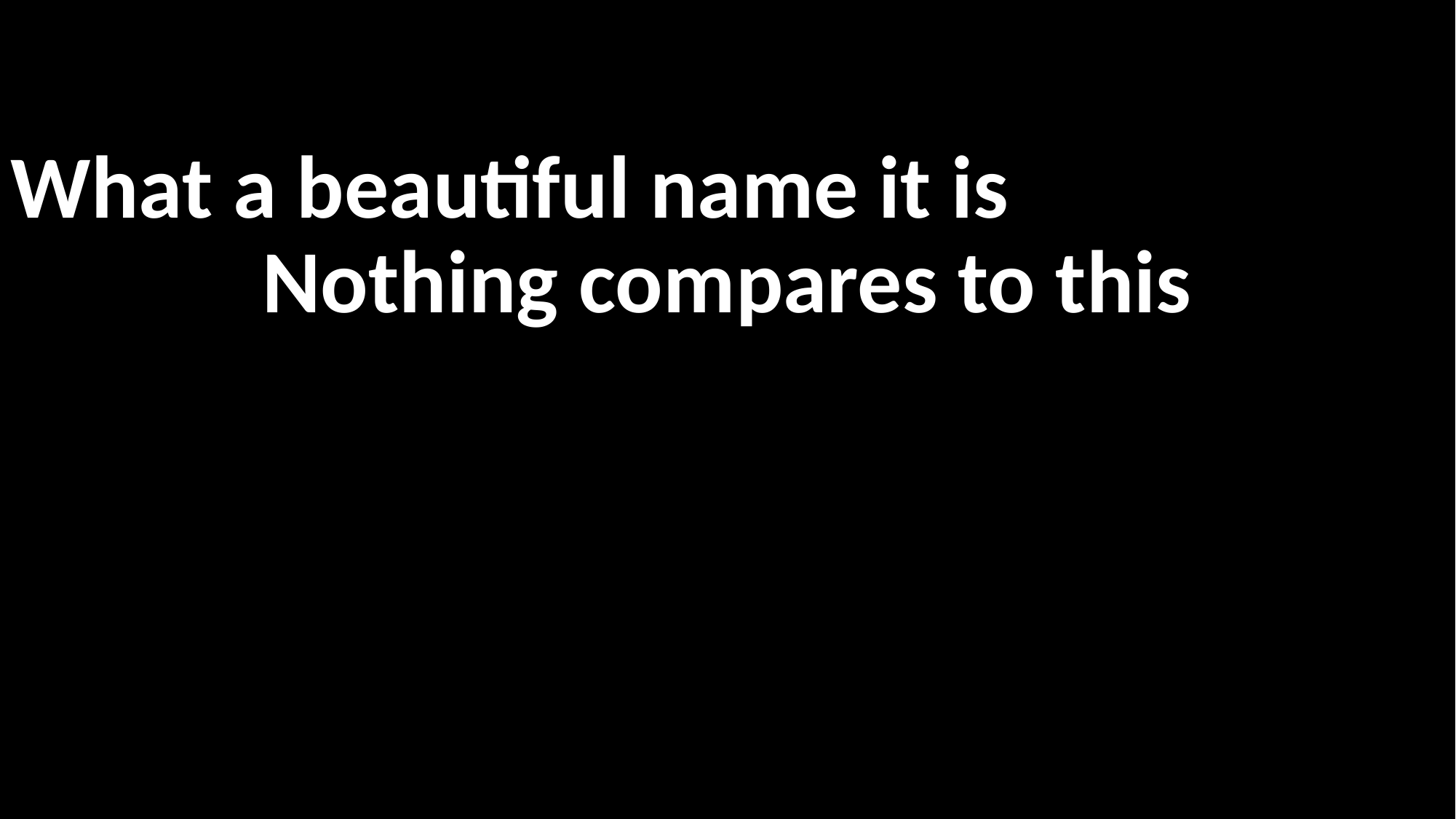

What a beautiful name it is
Nothing compares to this
아름다운 이름 예수
비교할 수 없네